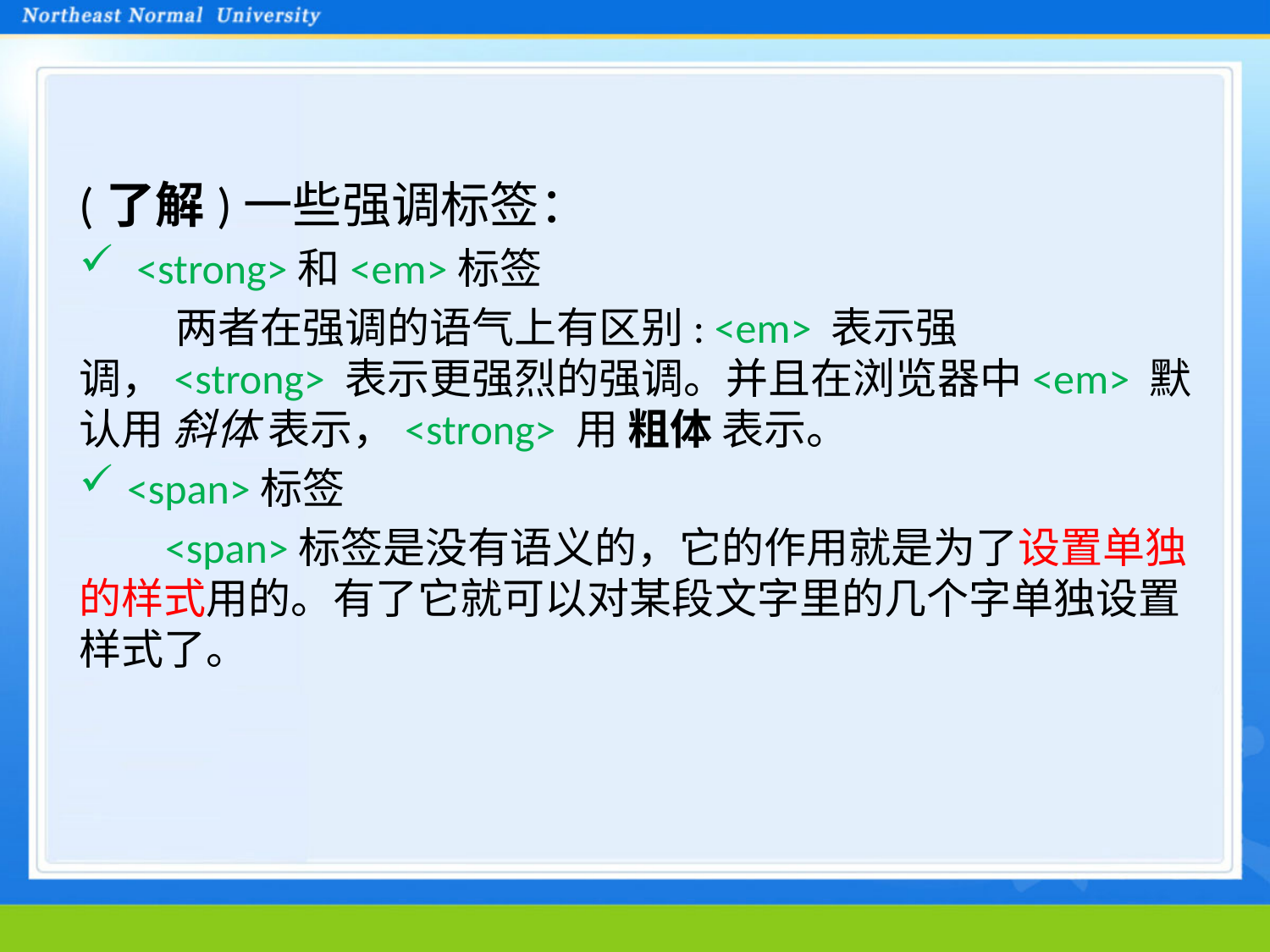

(了解)一些强调标签：
 <strong>和<em>标签
         两者在强调的语气上有区别: <em> 表示强调，<strong> 表示更强烈的强调。并且在浏览器中<em> 默认用 斜体 表示，<strong> 用 粗体 表示。
<span>标签
         <span>标签是没有语义的，它的作用就是为了设置单独的样式用的。有了它就可以对某段文字里的几个字单独设置样式了。